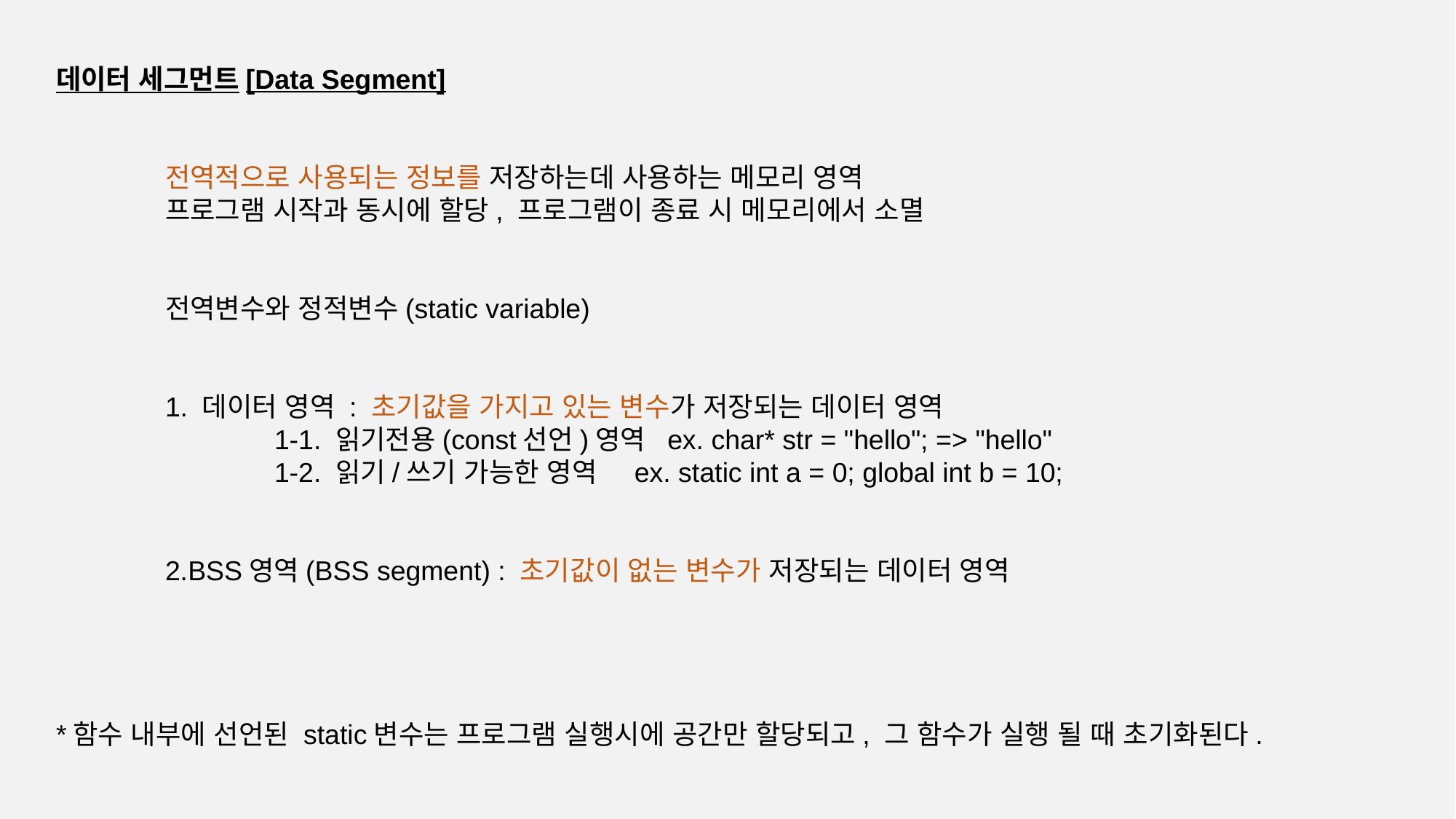

데이터 세그먼트[Data Segment]

	전역적으로 사용되는 정보를 저장하는데 사용하는 메모리 영역
	프로그램 시작과 동시에 할당, 프로그램이 종료 시 메모리에서 소멸

	전역변수와 정적변수(static variable)

	1. 데이터 영역 : 초기값을 가지고 있는 변수가 저장되는 데이터 영역
 		1-1. 읽기전용(const선언)영역  ex. char* str = "hello"; => "hello"
 		1-2. 읽기/쓰기 가능한 영역    ex. static int a = 0; global int b = 10;

	2.BSS영역(BSS segment) : 초기값이 없는 변수가 저장되는 데이터 영역

*함수 내부에 선언된 static변수는 프로그램 실행시에 공간만 할당되고, 그 함수가 실행 될 때 초기화된다.